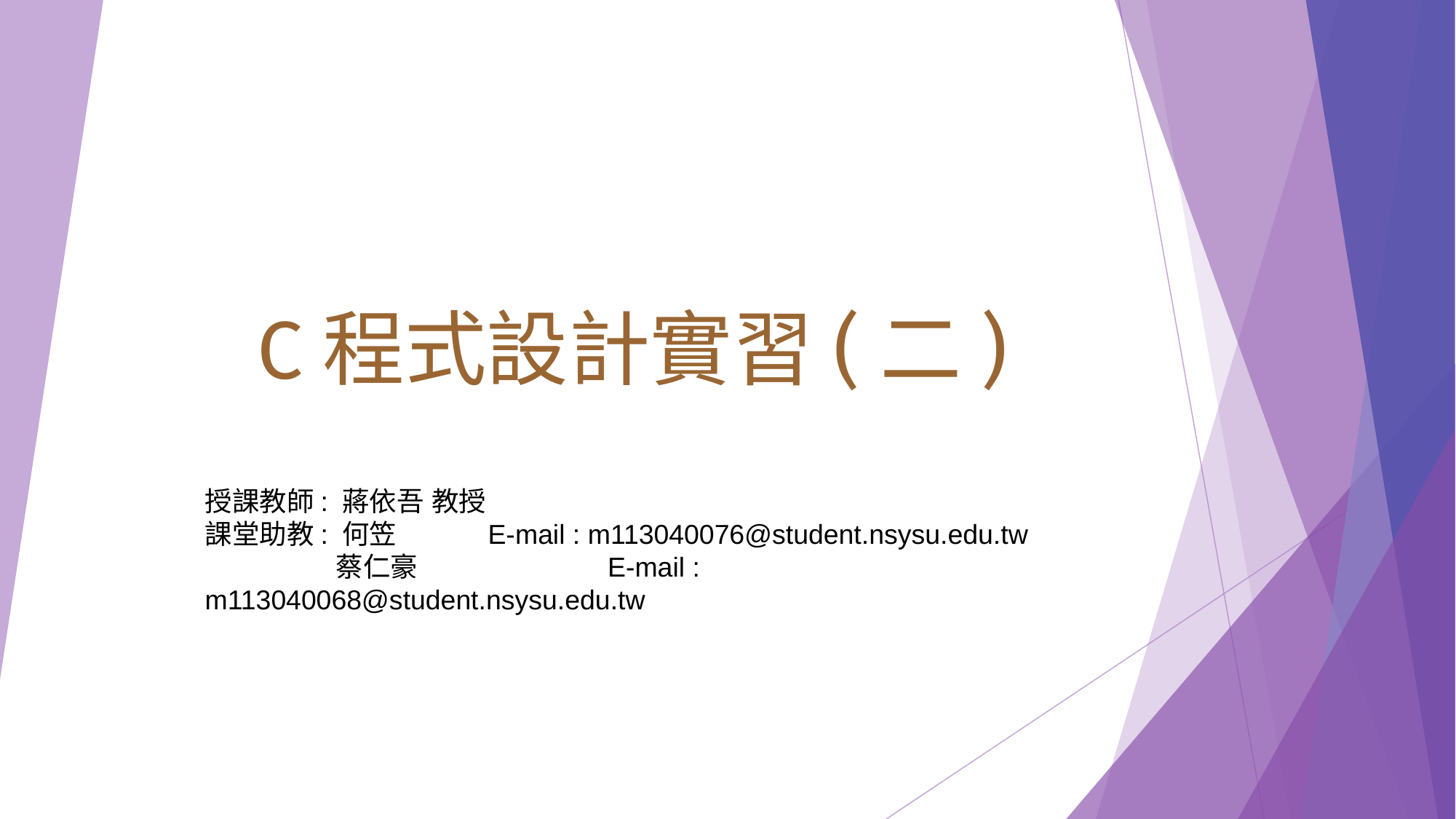

C程式設計實習(二)
授課教師: 蔣依吾 教授
課堂助教: 何笠	        E-mail : m113040076@student.nsysu.edu.tw
	  蔡仁豪 	         E-mail : m113040068@student.nsysu.edu.tw